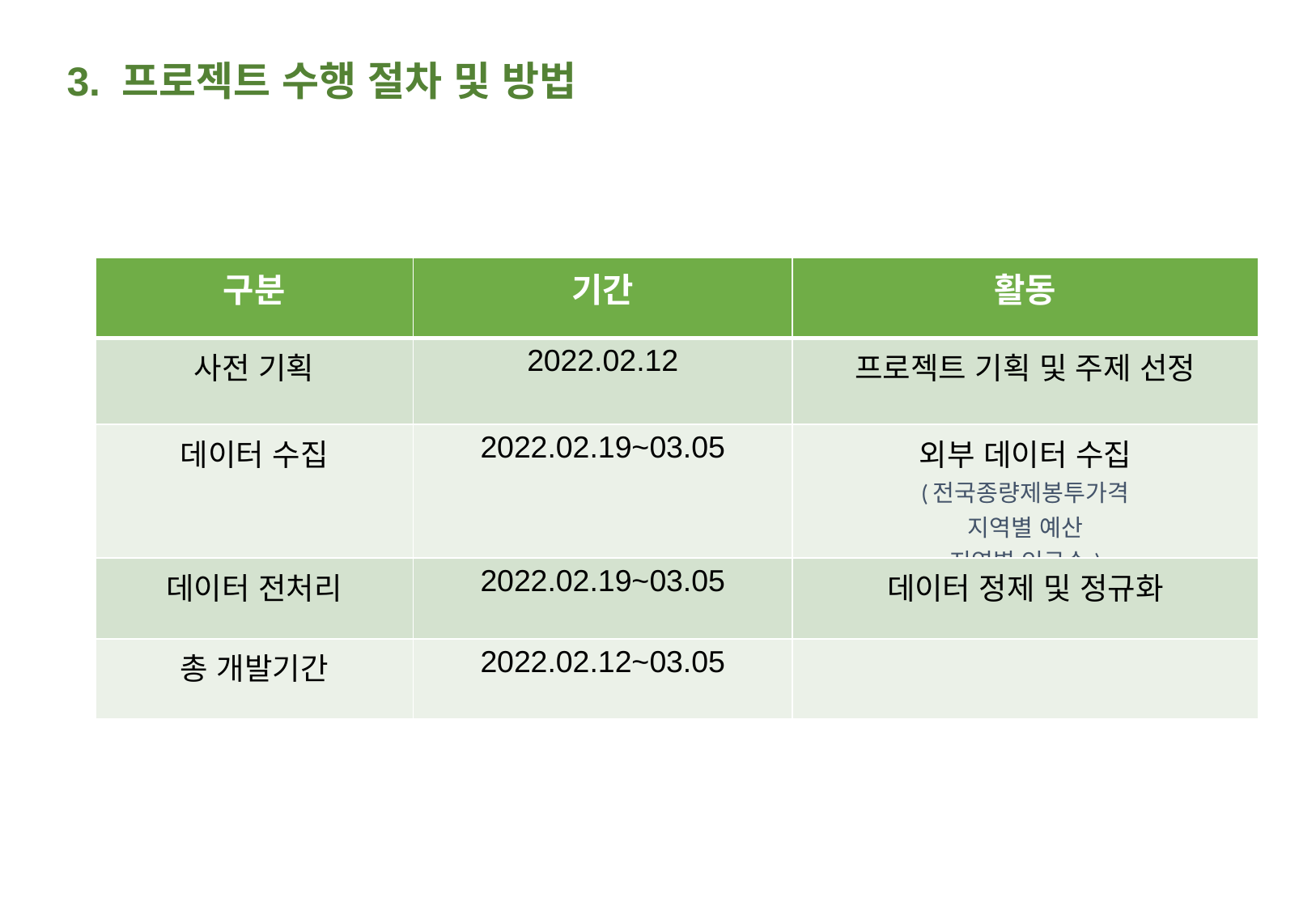

3. 프로젝트 수행 절차 및 방법
| 구분 | 기간 | 활동 |
| --- | --- | --- |
| 사전 기획 | 2022.02.12 | 프로젝트 기획 및 주제 선정 |
| 데이터 수집 | 2022.02.19~03.05 | 외부 데이터 수집 (전국종량제봉투가격 지역별 예산 지역별 인구수) |
| 데이터 전처리 | 2022.02.19~03.05 | 데이터 정제 및 정규화 |
| 총 개발기간 | 2022.02.12~03.05 |  |
STEP. 5
STEP. 4
데이터 전처리
데이터 수집
사전기획